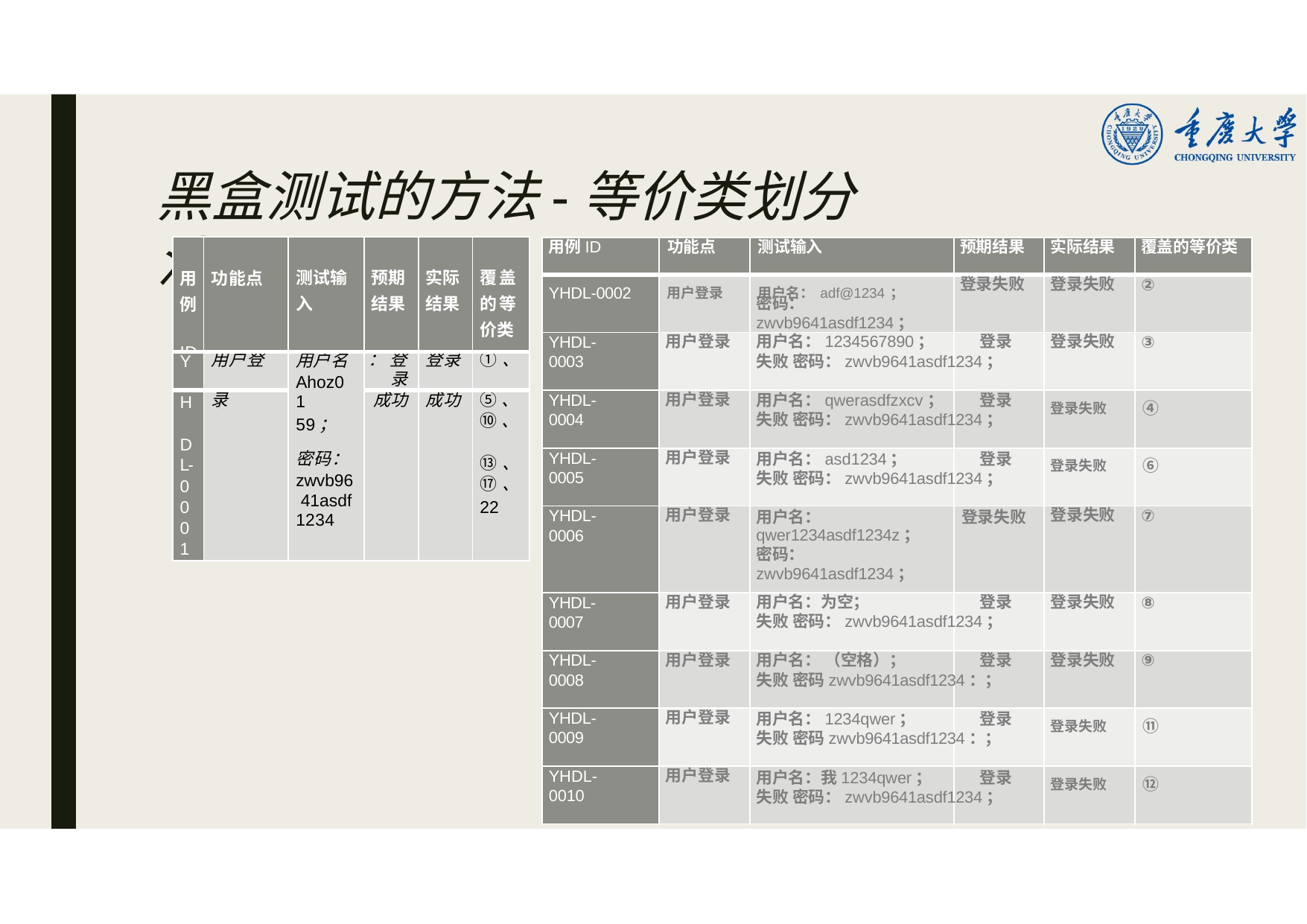

# 黑盒测试的方法-等价类划分法
用例ID	功能点	测试输入
预期结果
实际结果
覆盖的等价类
| 用 例 ID | 功能点 | 测试输 入 | 预期 结果 | 实际 结果 | 覆盖 的等 价类 |
| --- | --- | --- | --- | --- | --- |
| Y | 用户登 | 用户名 Ahoz01 59； 密码： zwvb96 41asdf 1234 | ： 登录 | 登录 | ①、 |
| H D | 录 |  | 成功 | 成功 | ⑤、 ⑩、 |
| L- |  |  |  |  | ⑬、 |
| 0 |  |  |  |  | ⑰、 |
| 0 |  |  |  |  | 22 |
| 0 |  |  |  |  |  |
| 1 |  |  |  |  |  |

登录失败
登录失败
②
YHDL-0002	用户登录	用户名：adf@1234；

密码：zwvb9641asdf1234；
用户名：1234567890；	登录失败 密码：zwvb9641asdf1234；

用户名：qwerasdfzxcv；	登录失败 密码：zwvb9641asdf1234；

用户名：asd1234；	登录失败 密码：zwvb9641asdf1234；

用户名：	登录失败
用户登录
登录失败
③
YHDL-0003

用户登录
登录失败	④
YHDL-0004

用户登录
登录失败	⑥
YHDL-0005

登录失败
用户登录
⑦
YHDL-0006

qwer1234asdf1234z；
密码：zwvb9641asdf1234；
用户登录
用户名：为空；	登录失败 密码：zwvb9641asdf1234；

用户名： （空格）；	登录失败 密码zwvb9641asdf1234：；

用户名：1234qwer；	登录失败 密码zwvb9641asdf1234：；

用户名：我1234qwer；	登录失败 密码：zwvb9641asdf1234；
登录失败
⑧
YHDL-0007

用户登录
登录失败
⑨
YHDL-0008

用户登录
登录失败	⑪
YHDL-0009

用户登录
登录失败	⑫
YHDL-0010